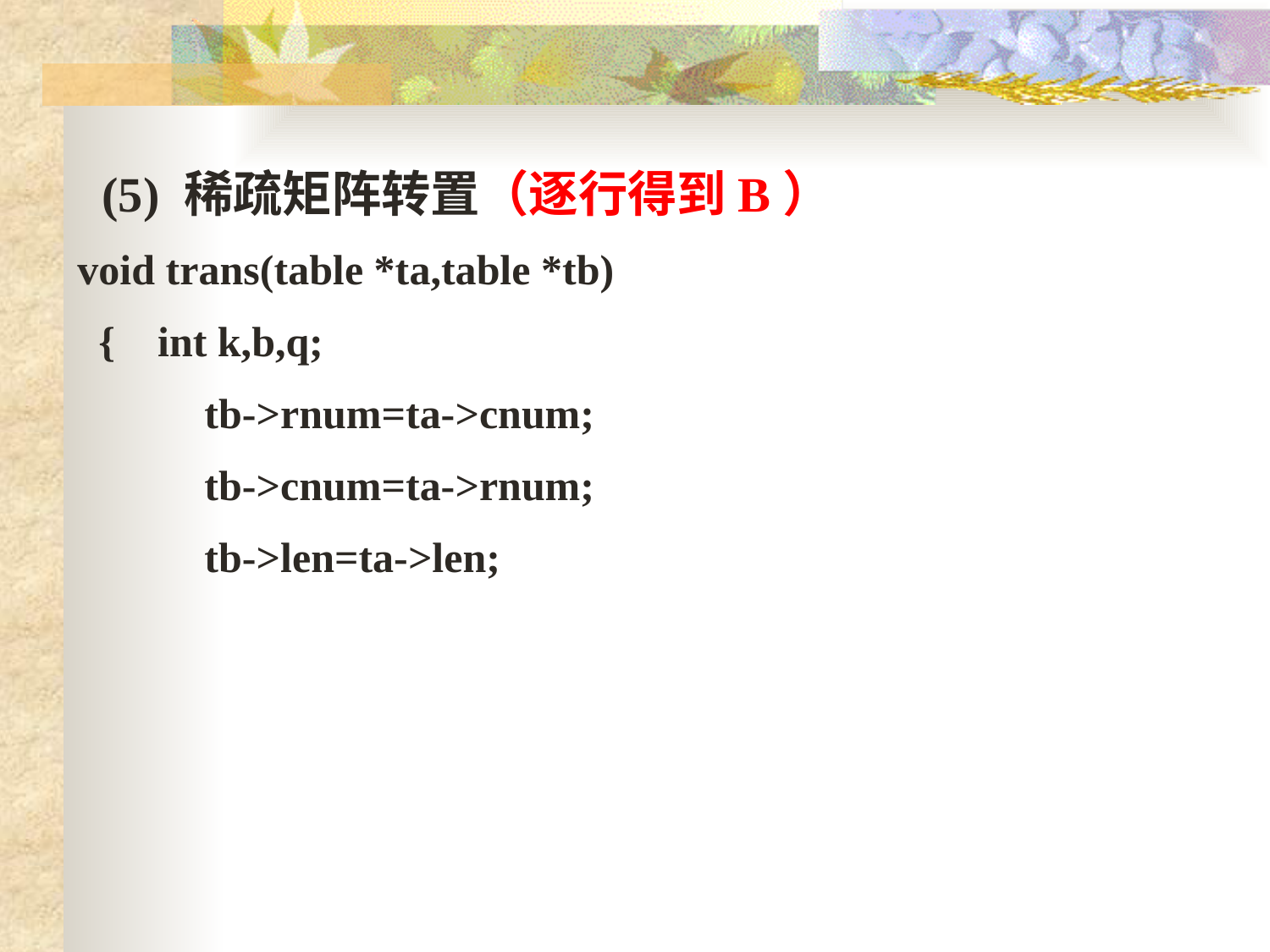

(5) 稀疏矩阵转置（逐行得到B）
void trans(table *ta,table *tb)
  {    int k,b,q;
       	tb->rnum=ta->cnum;
	tb->cnum=ta->rnum;
	tb->len=ta->len;